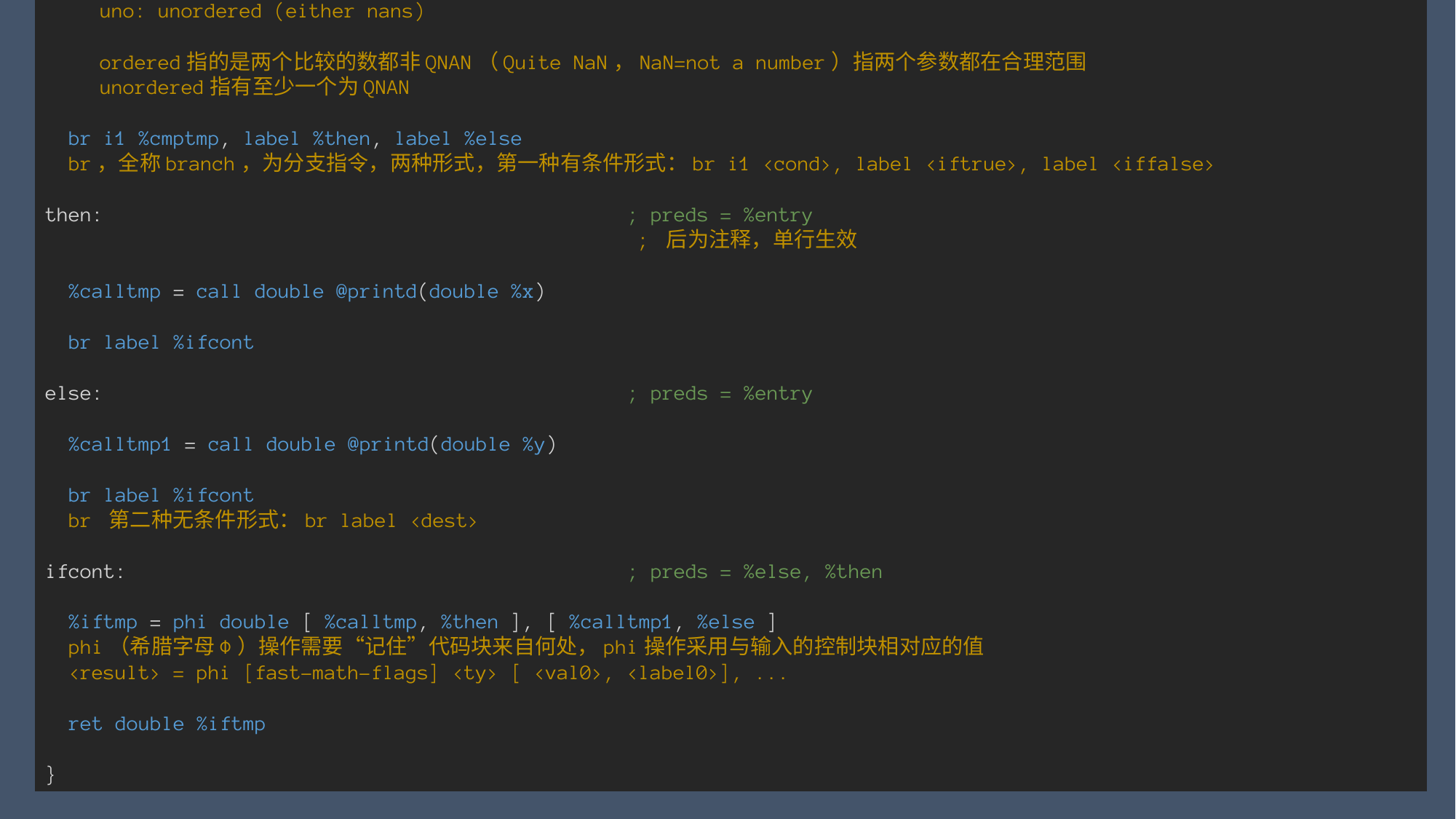

define double @smaller(double %x, double %y) {
entry:
标签
  %cmptmp = fcmp ult double %x, %y
  fcmp，float compare，返回一个i1（Boolean，布尔）或者i1的向量（vector），取决于参数类型
  <result> = fcmp [fast-math flags]* <cond> <ty> <op1>, <op2>     ; yields i1 or <N x i1>:result

false: no comparison, always returns false
true: no comparison, always returns true

oeq: ordered and equal
ogt: ordered and greater than
oge: ordered and greater than or equal
olt: ordered and less than
ole: ordered and less than or equal
one: ordered and not equal
ord: ordered (no nans)

ueq: unordered or equal
ugt: unordered or greater than
uge: unordered or greater than or equal
ult: unordered or less than
ule: unordered or less than or equal
une: unordered or not equal
uno: unordered (either nans)

ordered指的是两个比较的数都非QNAN（Quite NaN，NaN=not a number）指两个参数都在合理范围
unordered指有至少一个为QNAN

  br i1 %cmptmp, label %then, label %else
  br，全称branch，为分支指令，两种形式，第一种有条件形式：br i1 <cond>, label <iftrue>, label <iffalse>
then:                                             ; preds = %entry
					    ; 后为注释，单行生效
  %calltmp = call double @printd(double %x)
  br label %ifcont
else:                                             ; preds = %entry
  %calltmp1 = call double @printd(double %y)
  br label %ifcont
  br 第二种无条件形式：br label <dest>
ifcont:                                           ; preds = %else, %then
  %iftmp = phi double [ %calltmp, %then ], [ %calltmp1, %else ]
  phi（希腊字母Φ）操作需要“记住”代码块来自何处，phi操作采用与输入的控制块相对应的值
  <result> = phi [fast-math-flags] <ty> [ <val0>, <label0>], ...
  ret double %iftmp
}